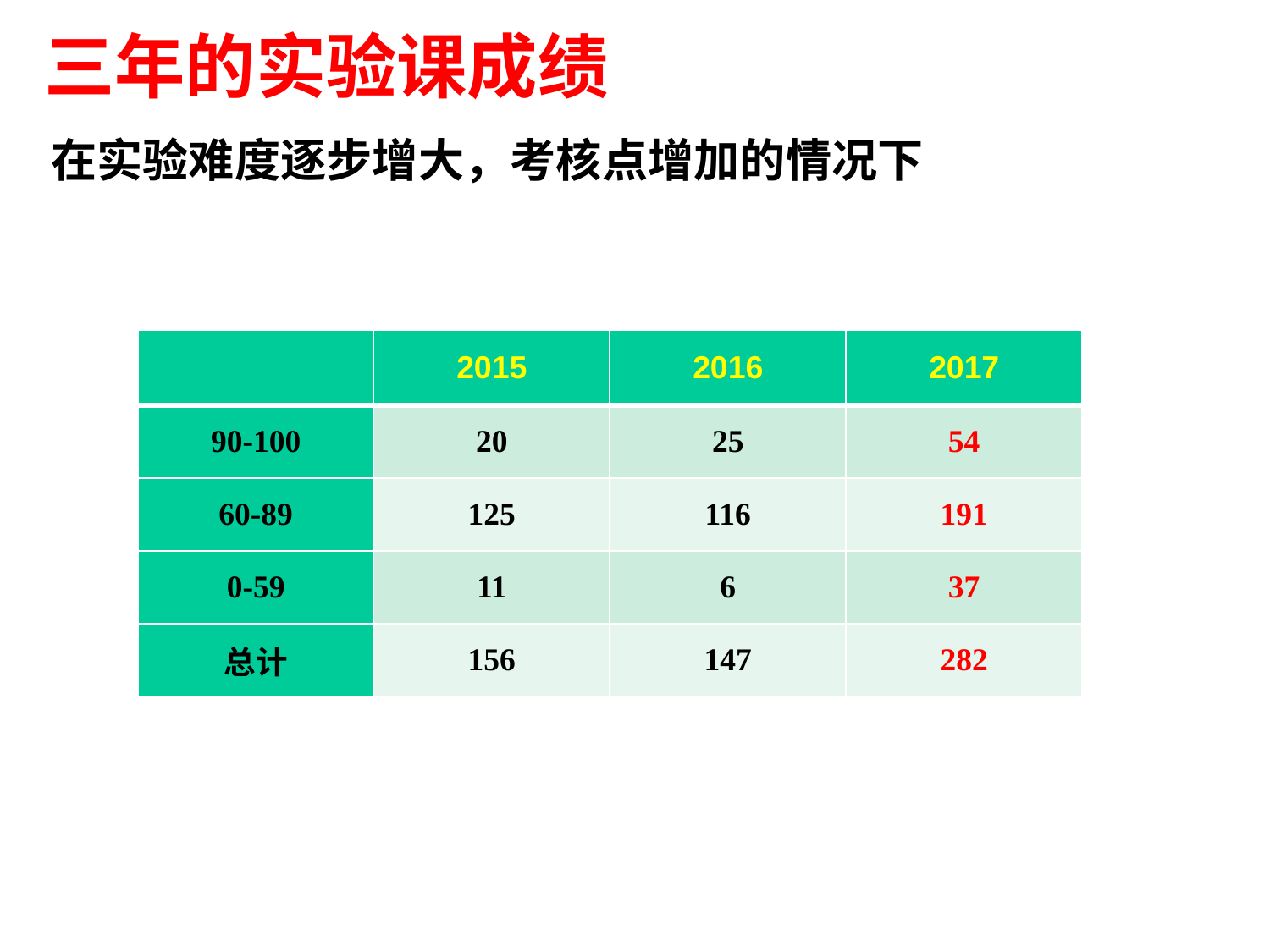

# 三年的实验课成绩
在实验难度逐步增大，考核点增加的情况下
|  | 2015 | 2016 | 2017 |
| --- | --- | --- | --- |
| 90-100 | 20 | 25 | 54 |
| 60-89 | 125 | 116 | 191 |
| 0-59 | 11 | 6 | 37 |
| 总计 | 156 | 147 | 282 |